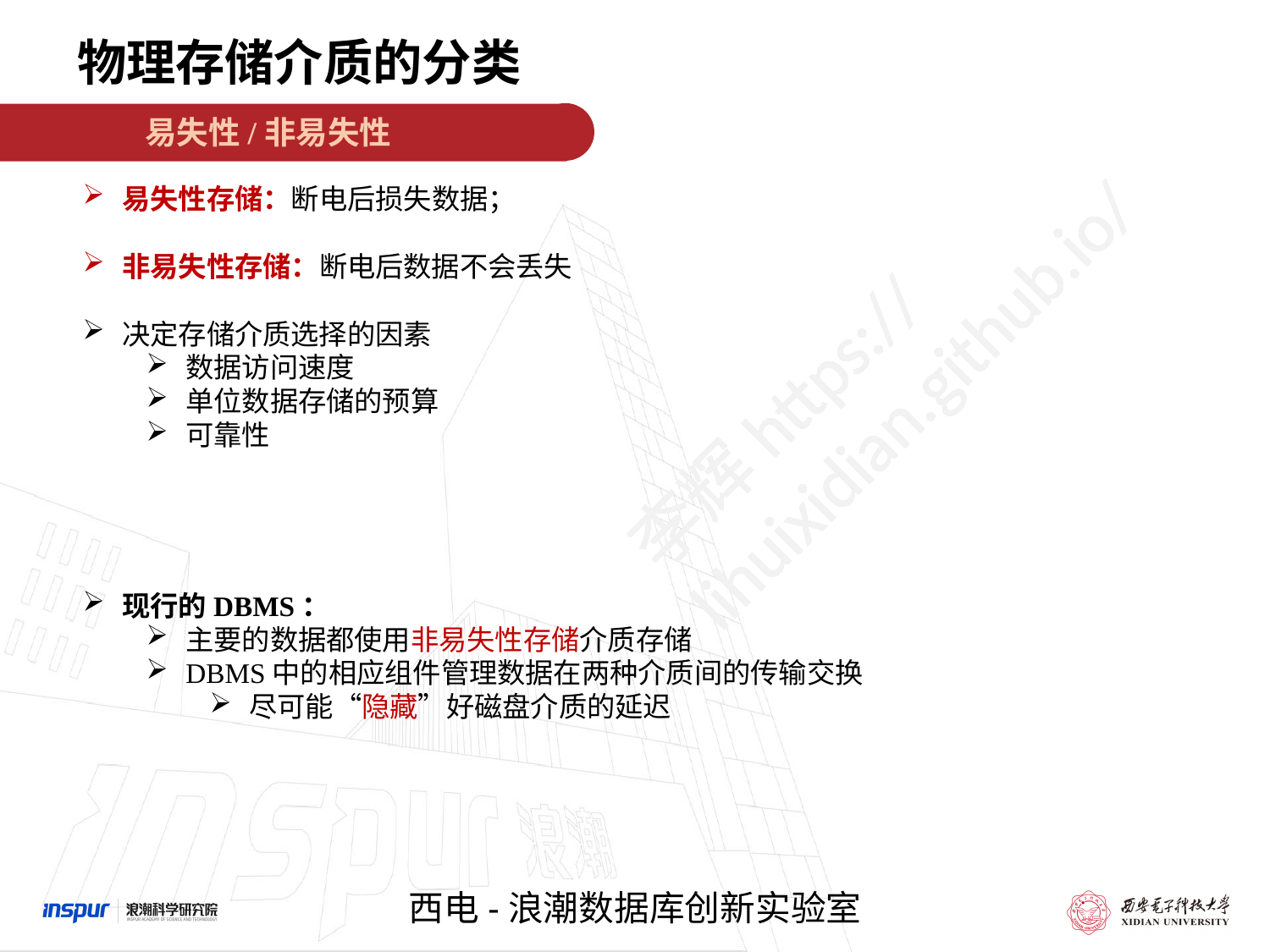

物理存储介质的分类

易失性/非易失性
易失性存储：断电后损失数据；

非易失性存储：断电后数据不会丢失

决定存储介质选择的因素
数据访问速度
单位数据存储的预算
可靠性
现行的DBMS：
主要的数据都使用非易失性存储介质存储
DBMS中的相应组件管理数据在两种介质间的传输交换
尽可能“隐藏”好磁盘介质的延迟